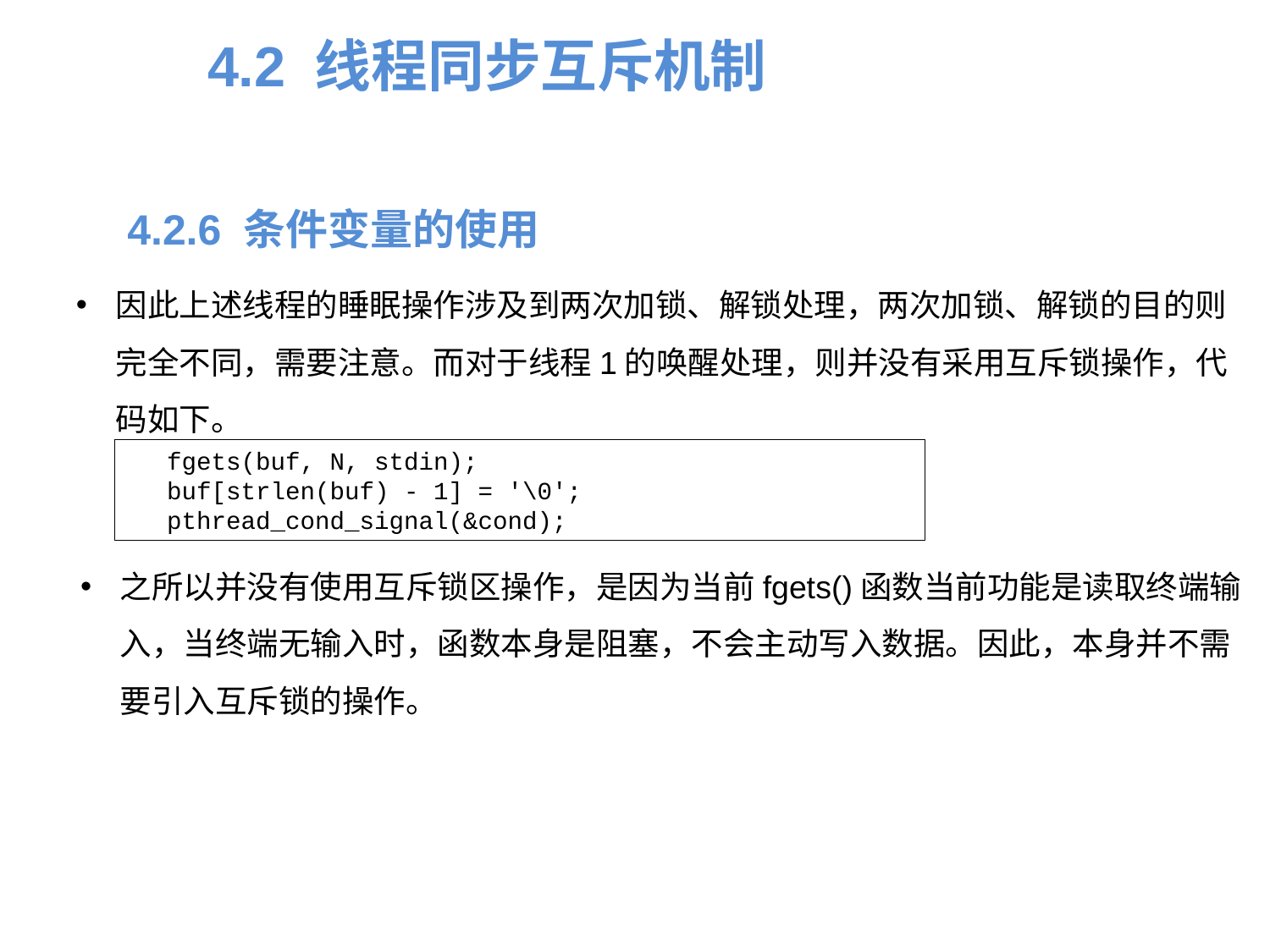

4.2 线程同步互斥机制
4.2.6 条件变量的使用
因此上述线程的睡眠操作涉及到两次加锁、解锁处理，两次加锁、解锁的目的则完全不同，需要注意。而对于线程1的唤醒处理，则并没有采用互斥锁操作，代码如下。
fgets(buf, N, stdin);
buf[strlen(buf) - 1] = '\0';
pthread_cond_signal(&cond);
之所以并没有使用互斥锁区操作，是因为当前fgets()函数当前功能是读取终端输入，当终端无输入时，函数本身是阻塞，不会主动写入数据。因此，本身并不需要引入互斥锁的操作。